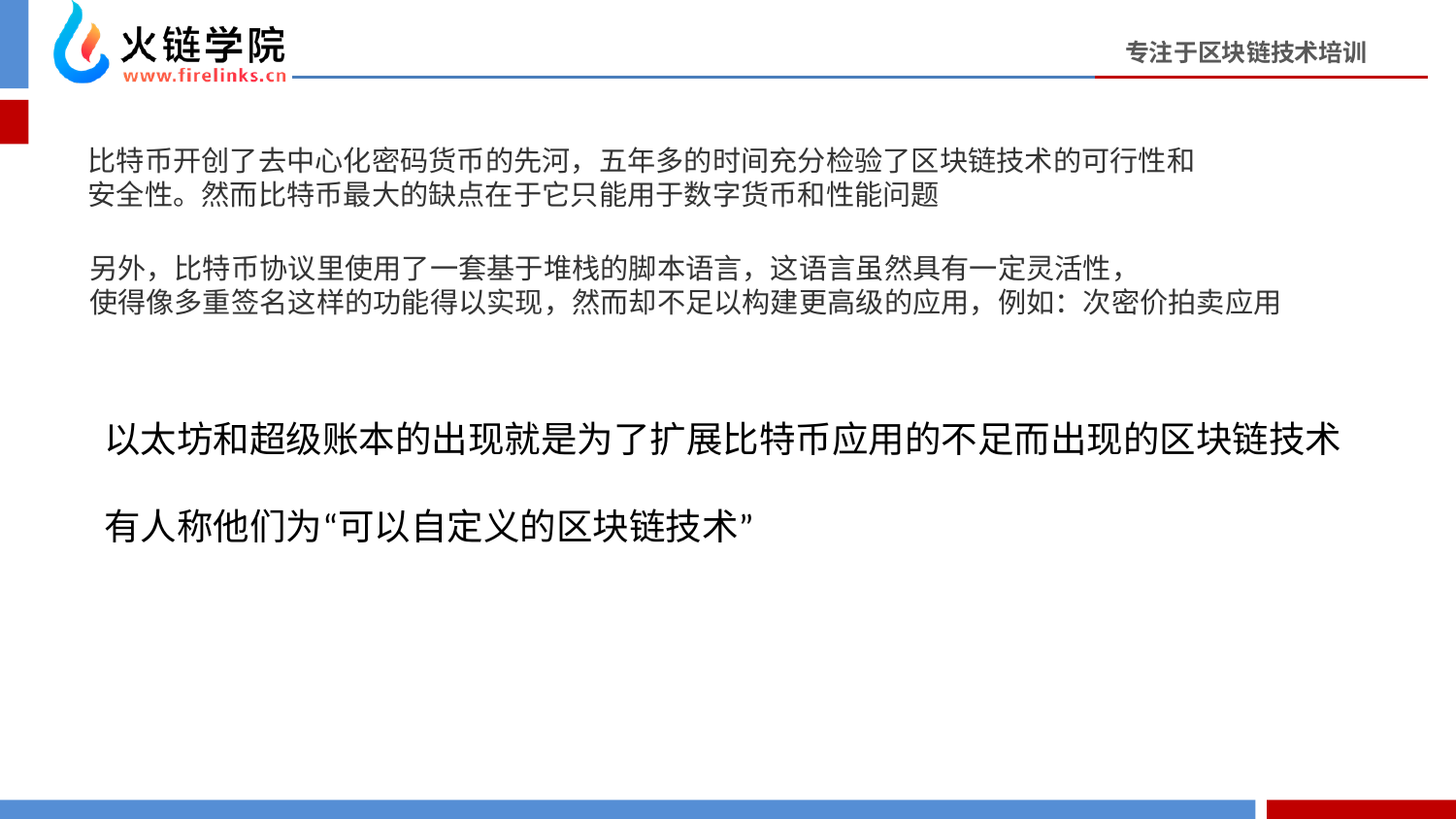

比特币开创了去中心化密码货币的先河，五年多的时间充分检验了区块链技术的可行性和安全性。然而比特币最大的缺点在于它只能用于数字货币和性能问题
另外，比特币协议里使用了一套基于堆栈的脚本语言，这语言虽然具有一定灵活性，
使得像多重签名这样的功能得以实现，然而却不足以构建更高级的应用，例如：次密价拍卖应用
以太坊和超级账本的出现就是为了扩展比特币应用的不足而出现的区块链技术

有人称他们为“可以自定义的区块链技术”
44